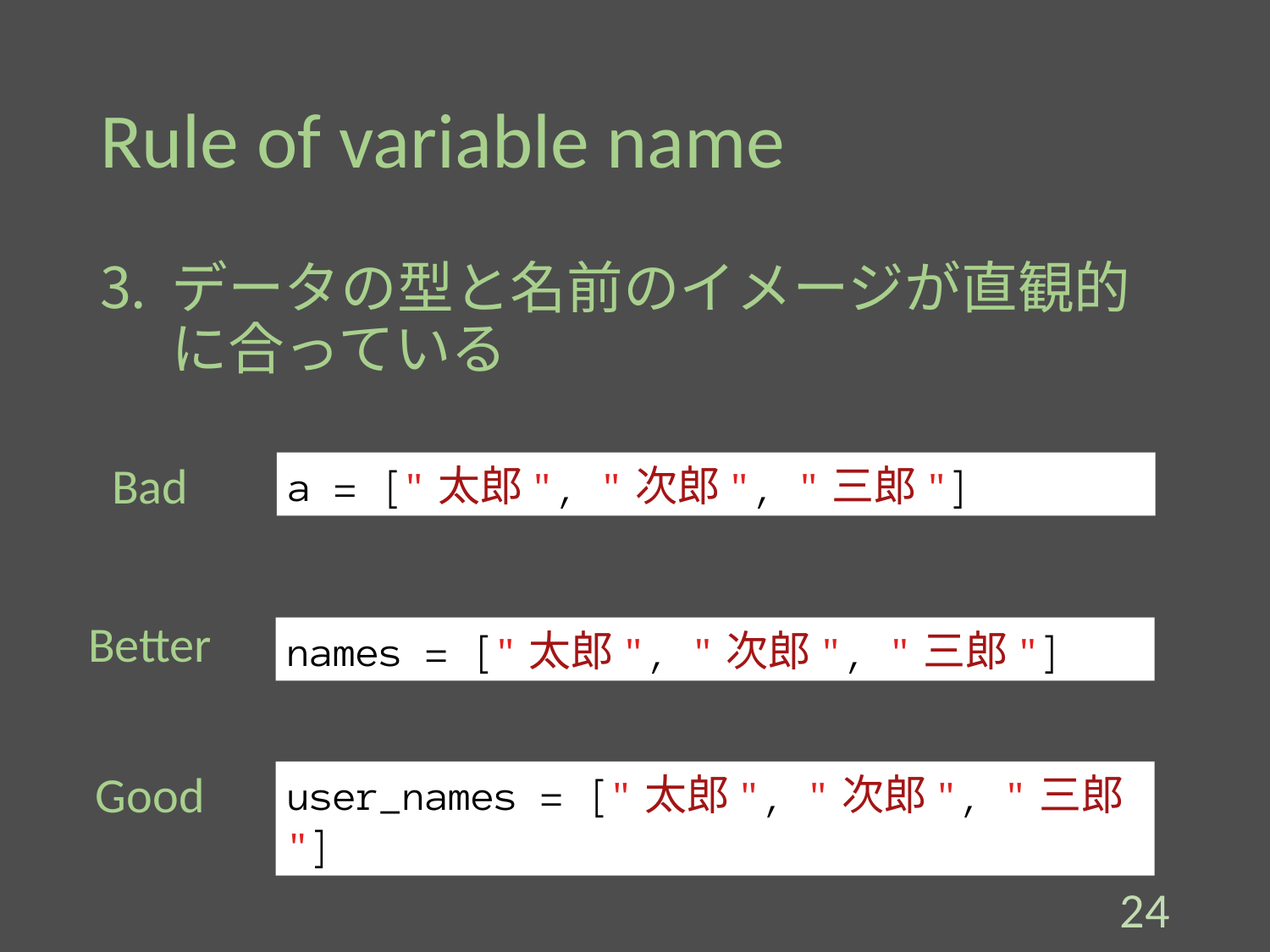

# Rule of variable name
データの型と名前のイメージが直観的に合っている
Bad
a = ["太郎", "次郎", "三郎"]
Better
names = ["太郎", "次郎", "三郎"]
Good
user_names = ["太郎", "次郎", "三郎"]
24